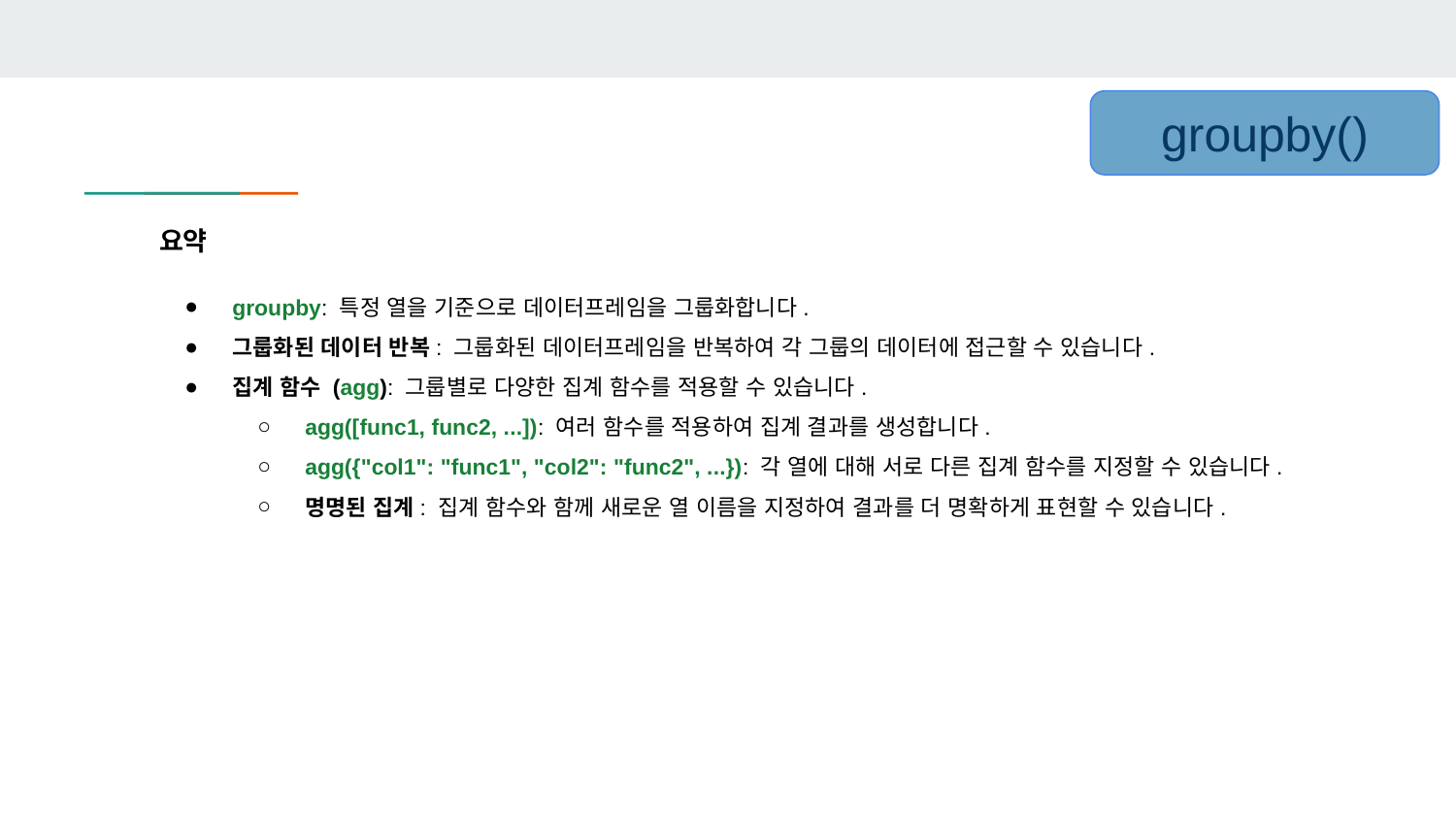

groupby()
요약
groupby: 특정 열을 기준으로 데이터프레임을 그룹화합니다.
그룹화된 데이터 반복: 그룹화된 데이터프레임을 반복하여 각 그룹의 데이터에 접근할 수 있습니다.
집계 함수 (agg): 그룹별로 다양한 집계 함수를 적용할 수 있습니다.
agg([func1, func2, ...]): 여러 함수를 적용하여 집계 결과를 생성합니다.
agg({"col1": "func1", "col2": "func2", ...}): 각 열에 대해 서로 다른 집계 함수를 지정할 수 있습니다.
명명된 집계: 집계 함수와 함께 새로운 열 이름을 지정하여 결과를 더 명확하게 표현할 수 있습니다.